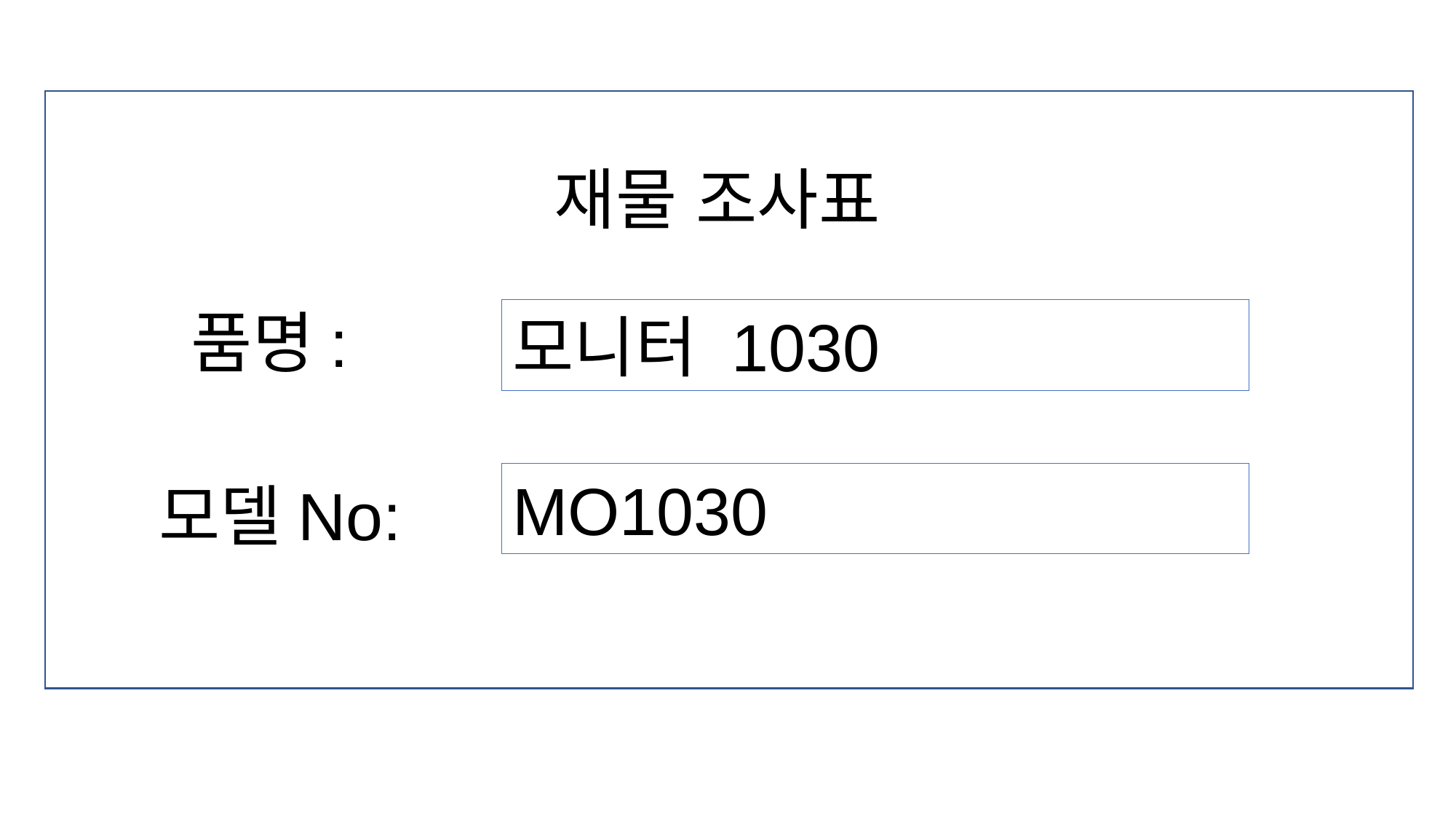

재물 조사표
품명:
모니터 1030
MO1030
모델No: